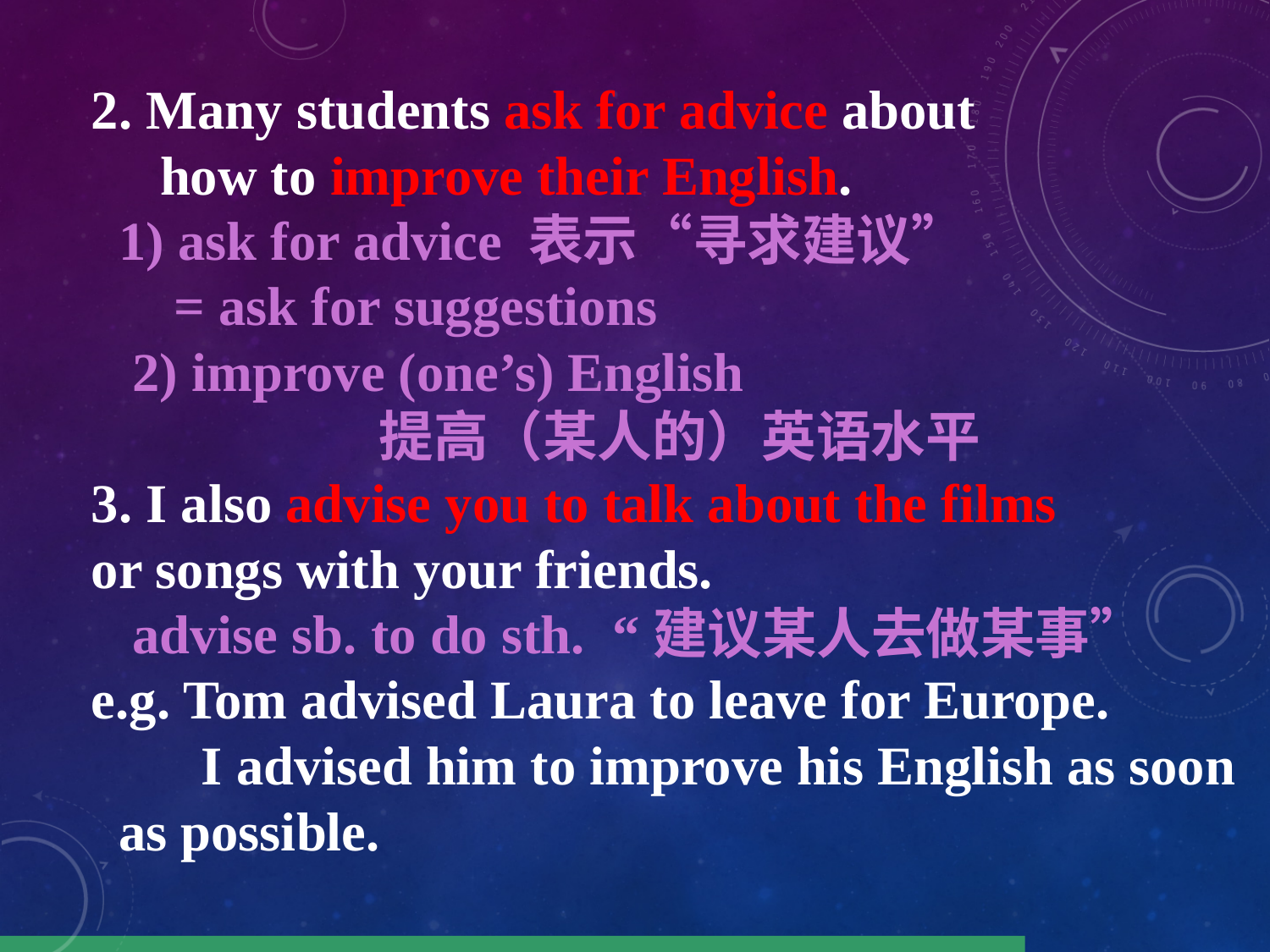

2. Many students ask for advice about
     how to improve their English.
  1) ask for advice 表示“寻求建议”
      = ask for suggestions
   2) improve (one’s) English
                      提高（某人的）英语水平
3. I also advise you to talk about the films
or songs with your friends.
   advise sb. to do sth.  “建议某人去做某事”
e.g. Tom advised Laura to leave for Europe.
        I advised him to improve his English as soon
  as possible.